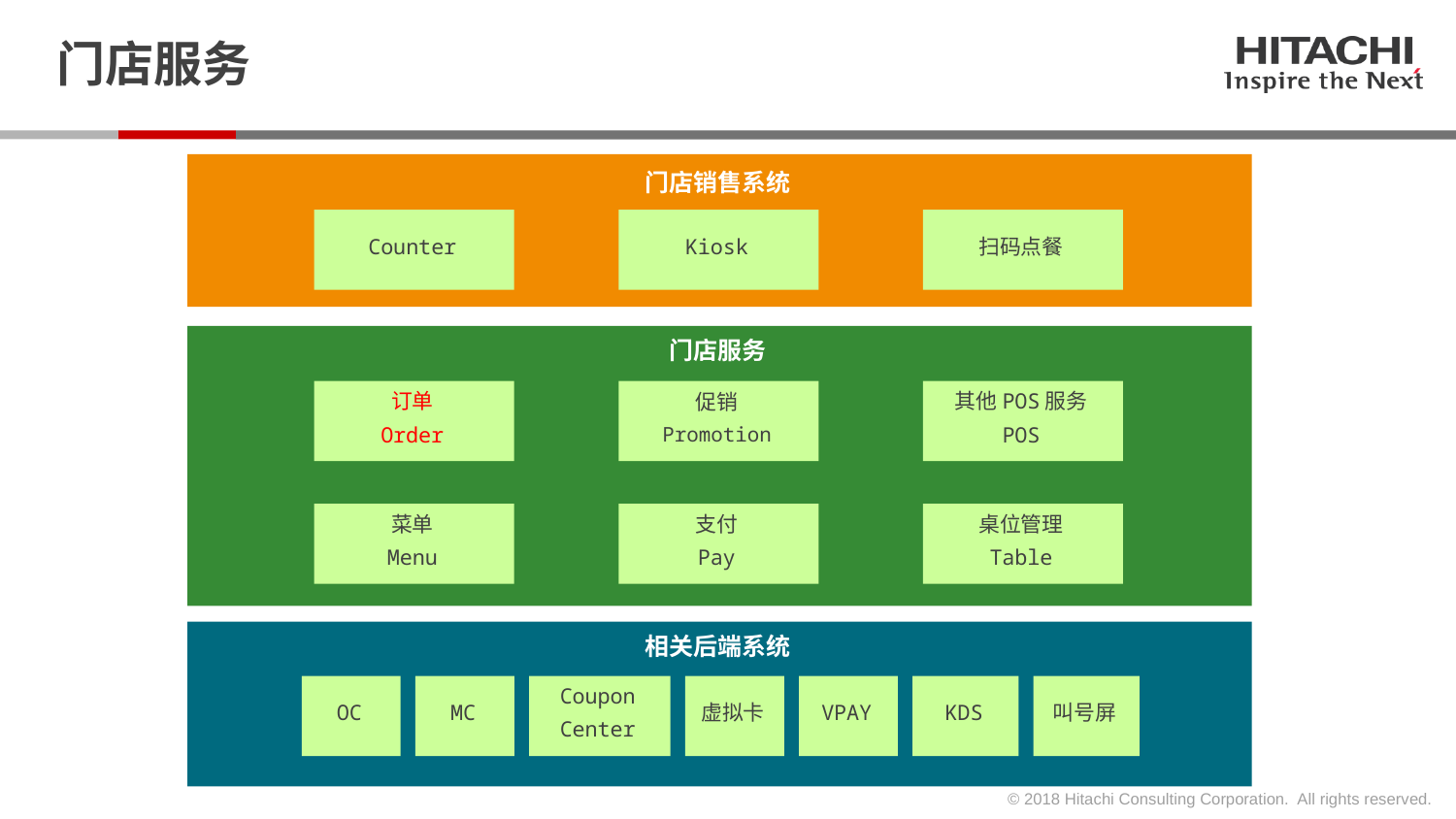

# 门店服务
门店销售系统
Counter
Kiosk
扫码点餐
门店服务
订单
Order
促销
Promotion
其他POS服务
POS
菜单
Menu
支付
Pay
桌位管理
Table
相关后端系统
OC
MC
Coupon
Center
虚拟卡
VPAY
KDS
叫号屏